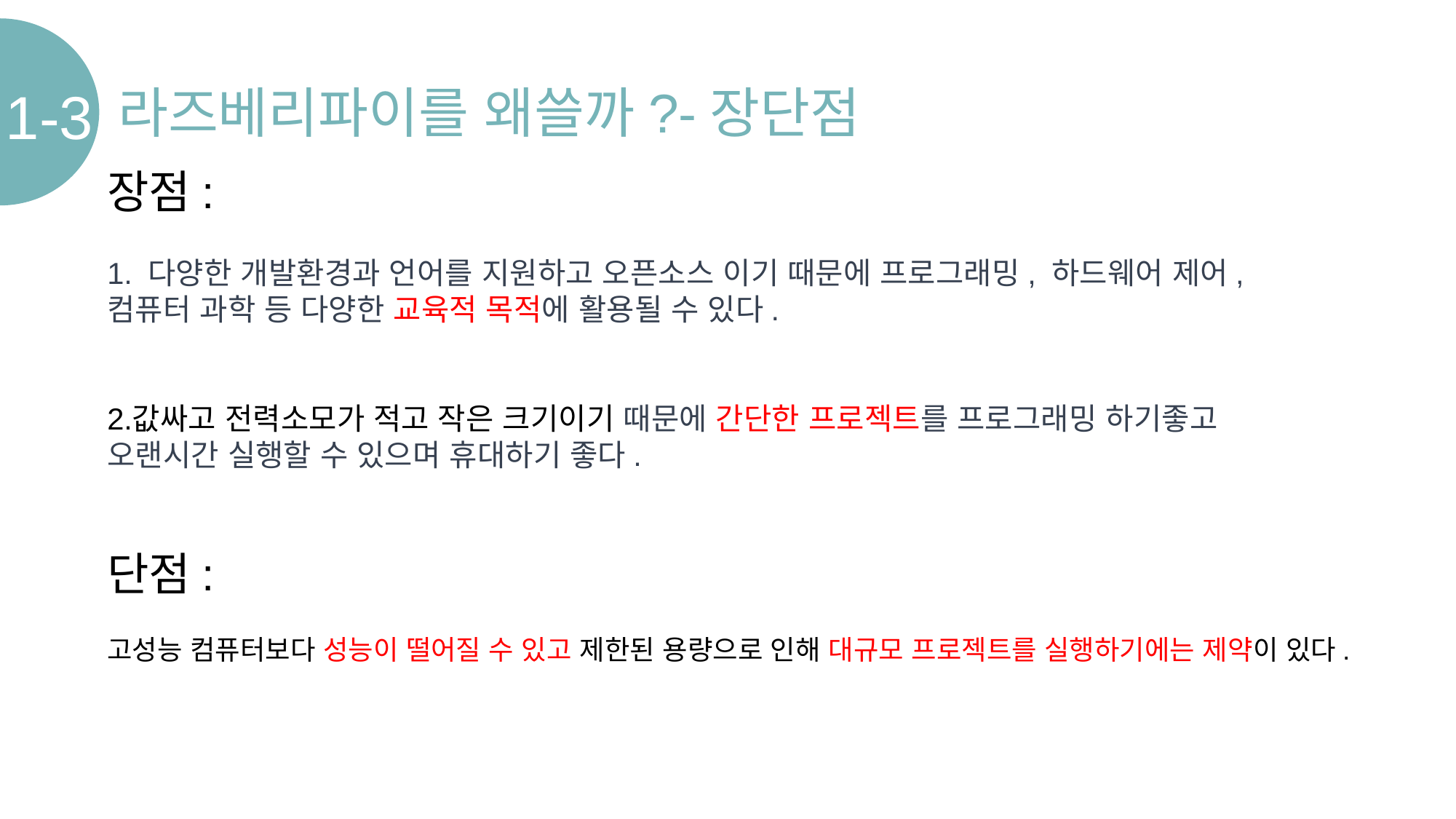

1-3
라즈베리파이를 왜쓸까?-장단점
장점:

 다양한 개발환경과 언어를 지원하고 오픈소스 이기 때문에 프로그래밍, 하드웨어 제어, 컴퓨터 과학 등 다양한 교육적 목적에 활용될 수 있다.

값싸고 전력소모가 적고 작은 크기이기 때문에 간단한 프로젝트를 프로그래밍 하기좋고 오랜시간 실행할 수 있으며 휴대하기 좋다.

단점:

고성능 컴퓨터보다 성능이 떨어질 수 있고 제한된 용량으로 인해 대규모 프로젝트를 실행하기에는 제약이 있다.